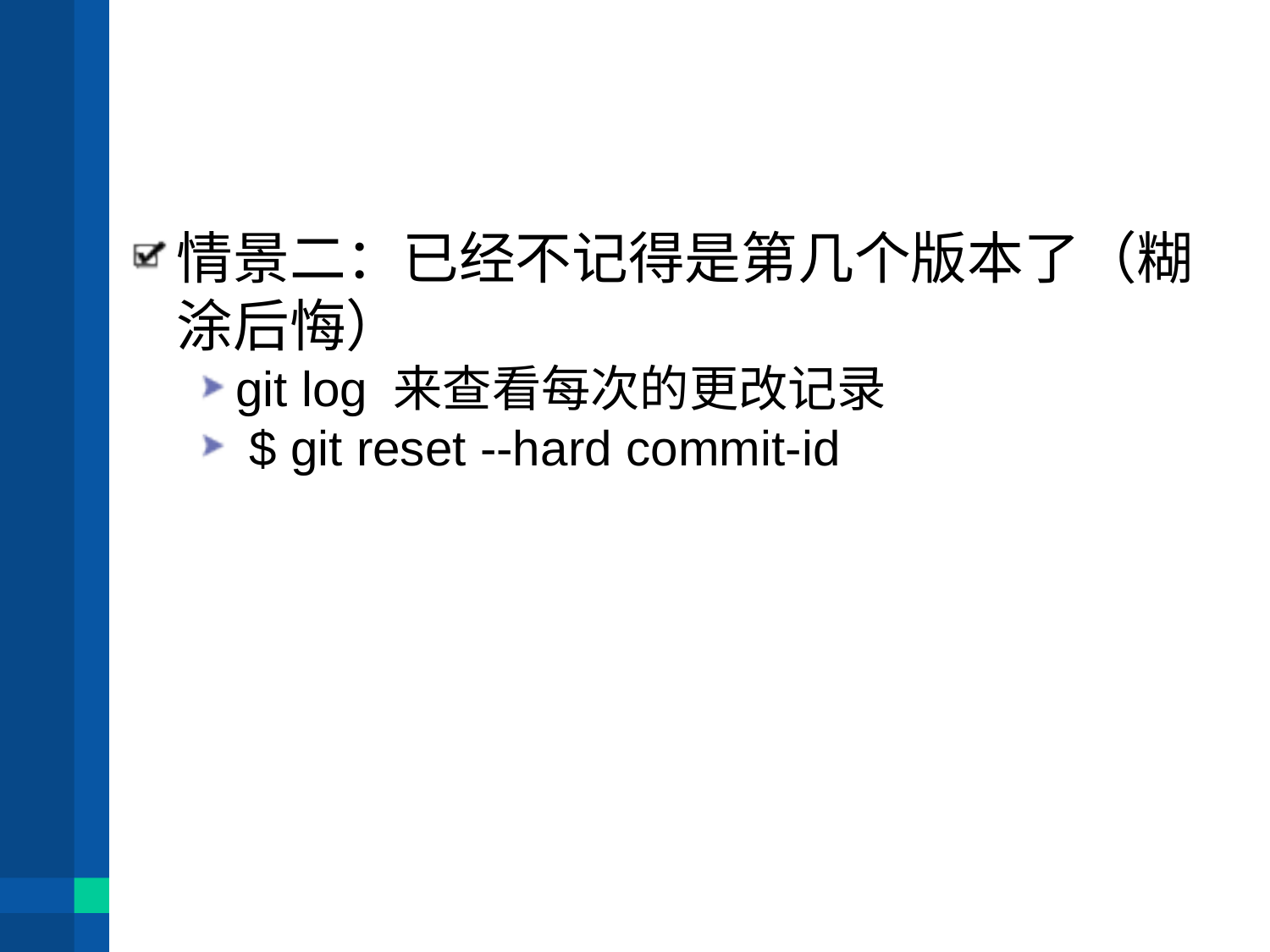

#
情景二：已经不记得是第几个版本了（糊涂后悔）
git log 来查看每次的更改记录
 $ git reset --hard commit-id